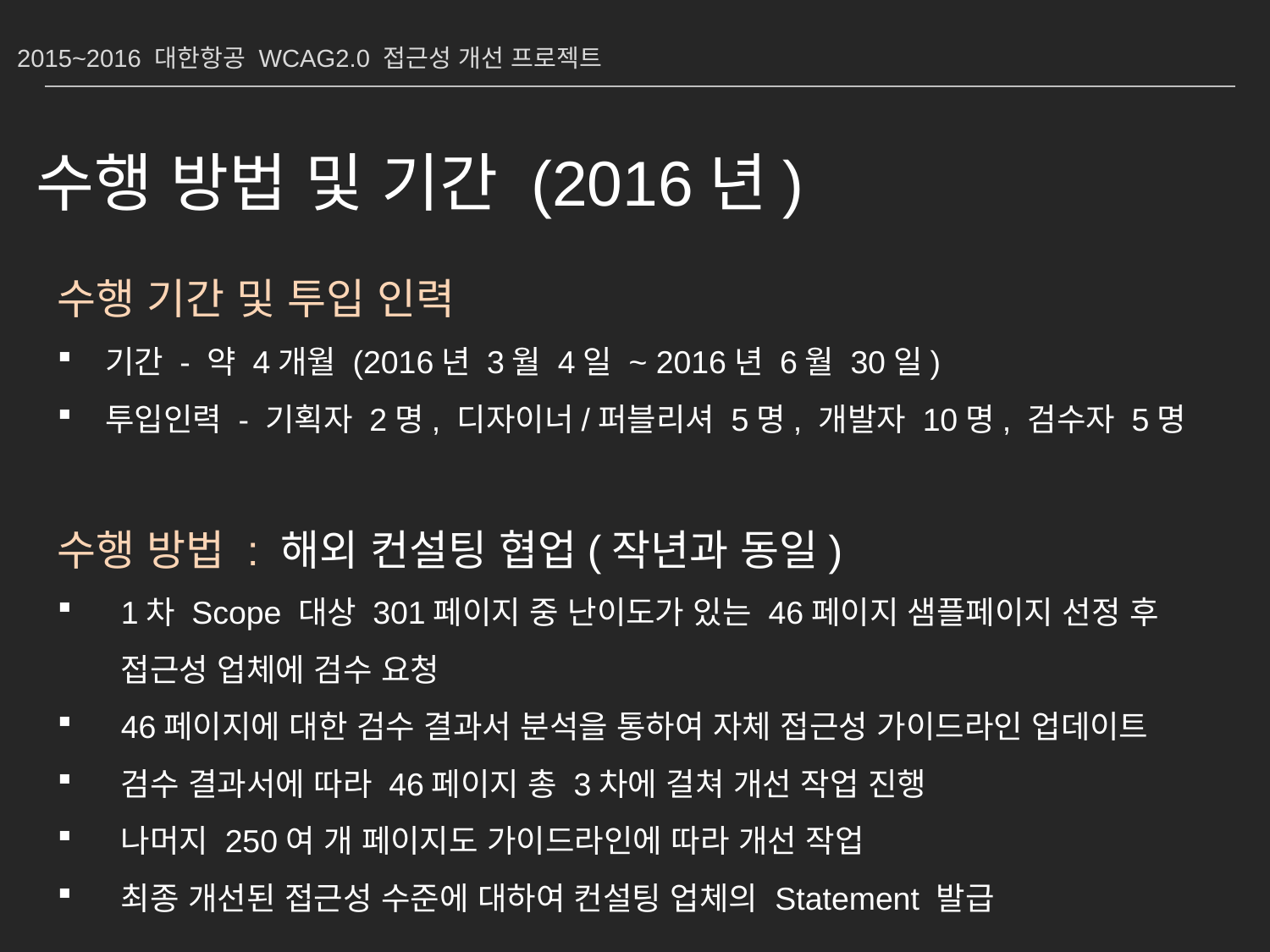

2015~2016 대한항공 WCAG2.0 접근성 개선 프로젝트
수행 방법 및 기간 (2016년)
수행 기간 및 투입 인력
기간 - 약 4개월 (2016년 3월 4일 ~ 2016년 6월 30일)
투입인력 - 기획자 2명, 디자이너/퍼블리셔 5명, 개발자 10명, 검수자 5명
수행 방법 : 해외 컨설팅 협업(작년과 동일)
1차 Scope 대상 301페이지 중 난이도가 있는 46페이지 샘플페이지 선정 후
접근성 업체에 검수 요청
46페이지에 대한 검수 결과서 분석을 통하여 자체 접근성 가이드라인 업데이트
검수 결과서에 따라 46페이지 총 3차에 걸쳐 개선 작업 진행
나머지 250여 개 페이지도 가이드라인에 따라 개선 작업
최종 개선된 접근성 수준에 대하여 컨설팅 업체의 Statement 발급